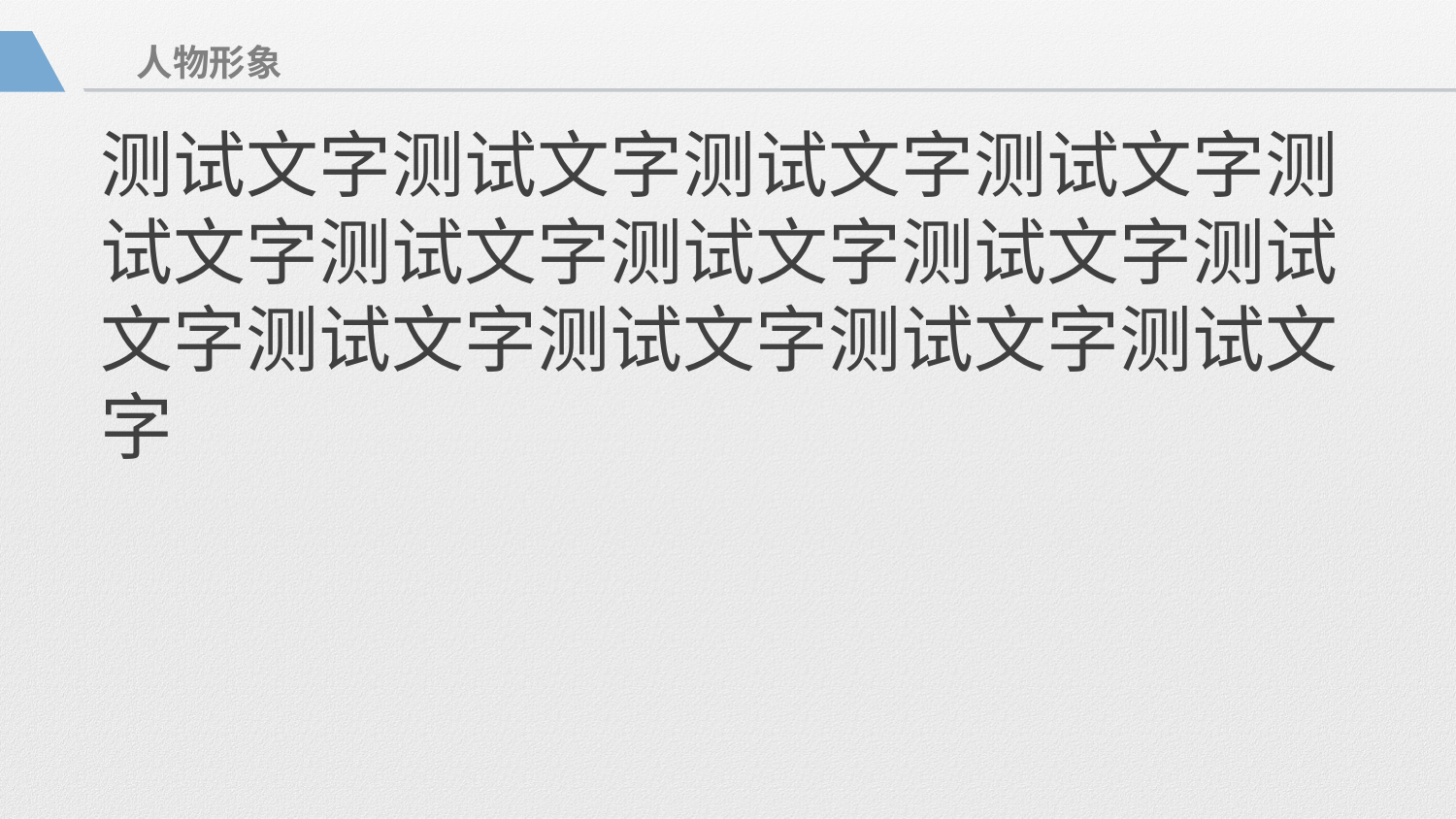

人物形象
测试文字测试文字测试文字测试文字测试文字测试文字测试文字测试文字测试文字测试文字测试文字测试文字测试文字